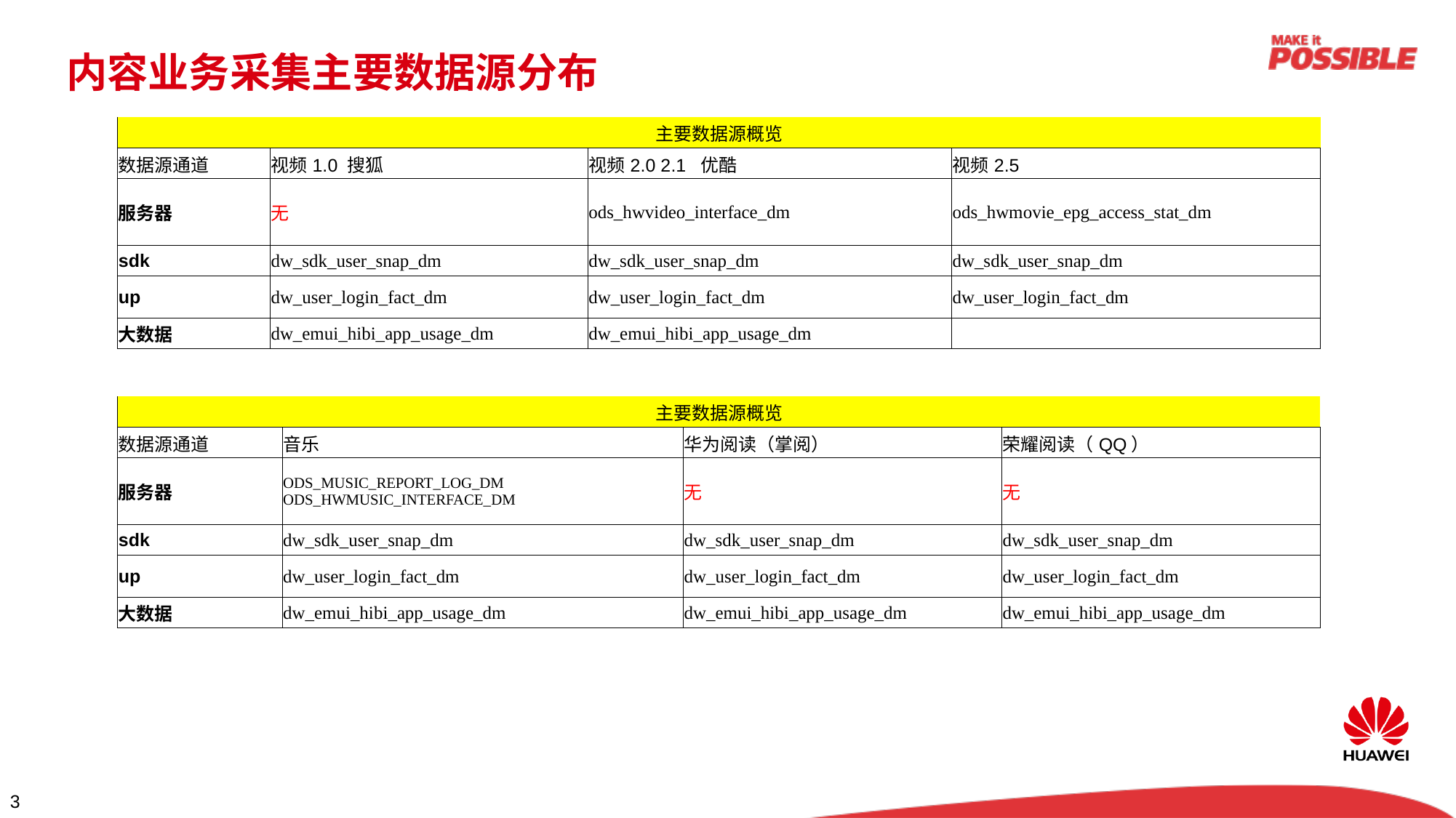

内容业务采集主要数据源分布
| 主要数据源概览 |  |  |  |
| --- | --- | --- | --- |
| 数据源通道 | 视频1.0 搜狐 | 视频2.0 2.1 优酷 | 视频2.5 |
| 服务器 | 无 | ods\_hwvideo\_interface\_dm | ods\_hwmovie\_epg\_access\_stat\_dm |
| sdk | dw\_sdk\_user\_snap\_dm | dw\_sdk\_user\_snap\_dm | dw\_sdk\_user\_snap\_dm |
| up | dw\_user\_login\_fact\_dm | dw\_user\_login\_fact\_dm | dw\_user\_login\_fact\_dm |
| 大数据 | dw\_emui\_hibi\_app\_usage\_dm | dw\_emui\_hibi\_app\_usage\_dm |  |
| 主要数据源概览 |  |  |  |
| --- | --- | --- | --- |
| 数据源通道 | 音乐 | 华为阅读（掌阅） | 荣耀阅读（QQ） |
| 服务器 | ODS\_MUSIC\_REPORT\_LOG\_DM ODS\_HWMUSIC\_INTERFACE\_DM | 无 | 无 |
| sdk | dw\_sdk\_user\_snap\_dm | dw\_sdk\_user\_snap\_dm | dw\_sdk\_user\_snap\_dm |
| up | dw\_user\_login\_fact\_dm | dw\_user\_login\_fact\_dm | dw\_user\_login\_fact\_dm |
| 大数据 | dw\_emui\_hibi\_app\_usage\_dm | dw\_emui\_hibi\_app\_usage\_dm | dw\_emui\_hibi\_app\_usage\_dm |